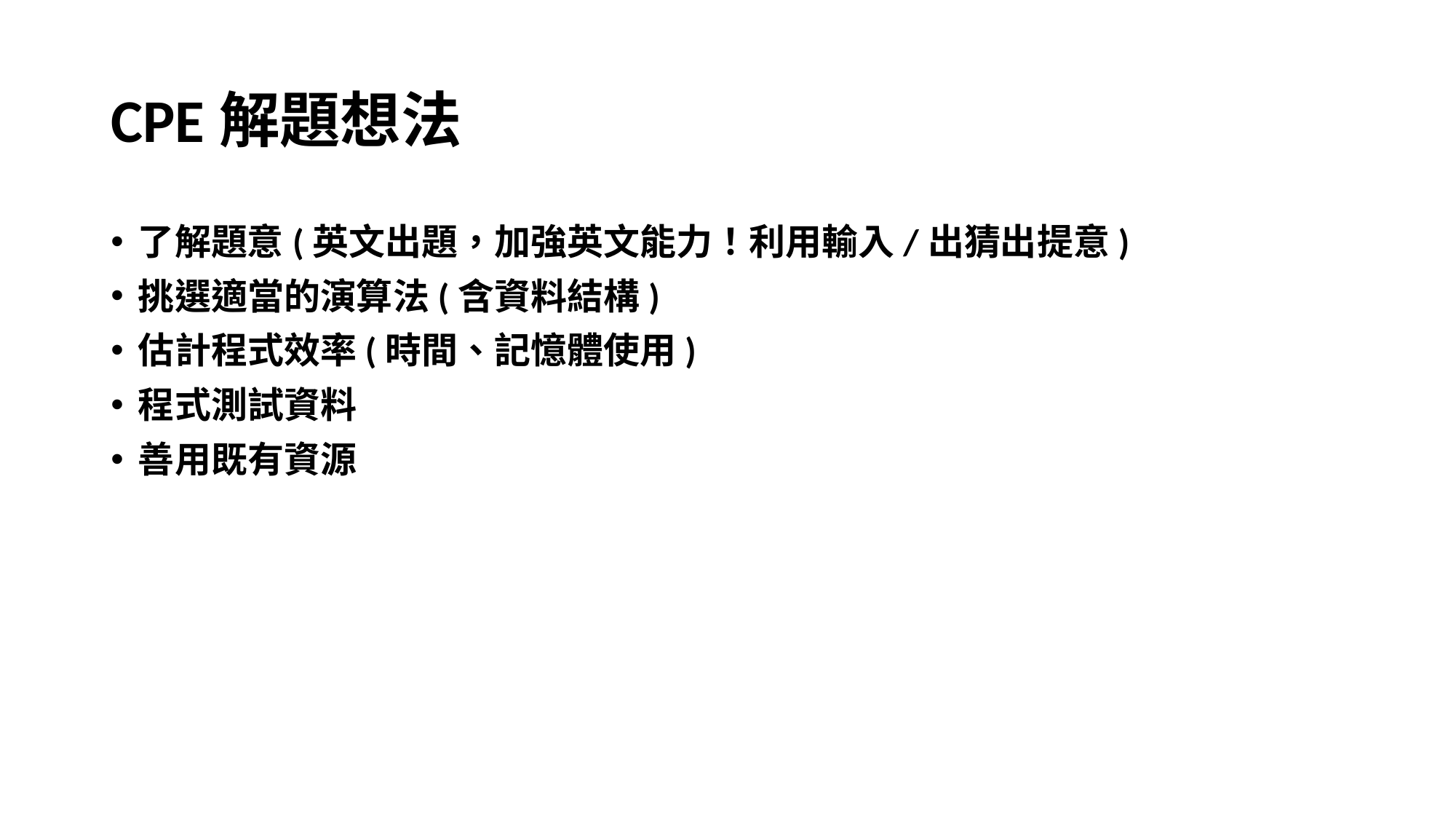

# CPE解題想法
了解題意(英文出題，加強英文能力！利用輸入/出猜出提意)
挑選適當的演算法(含資料結構)
估計程式效率(時間、記憶體使用)
程式測試資料
善用既有資源